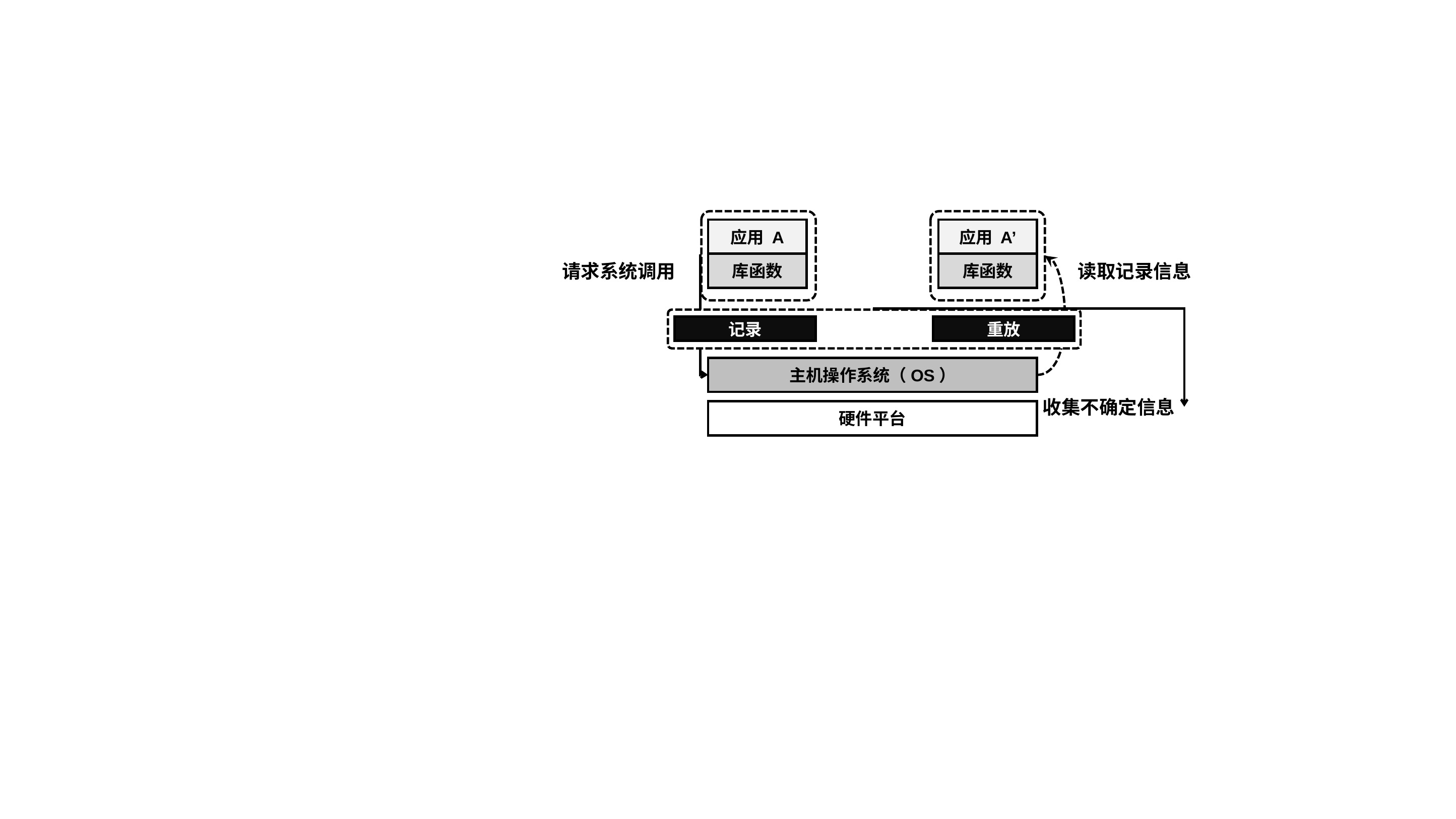

应用 A
应用 A’
库函数
库函数
读取记录信息
请求系统调用

重放
记录
主机操作系统（OS）
收集不确定信息
硬件平台